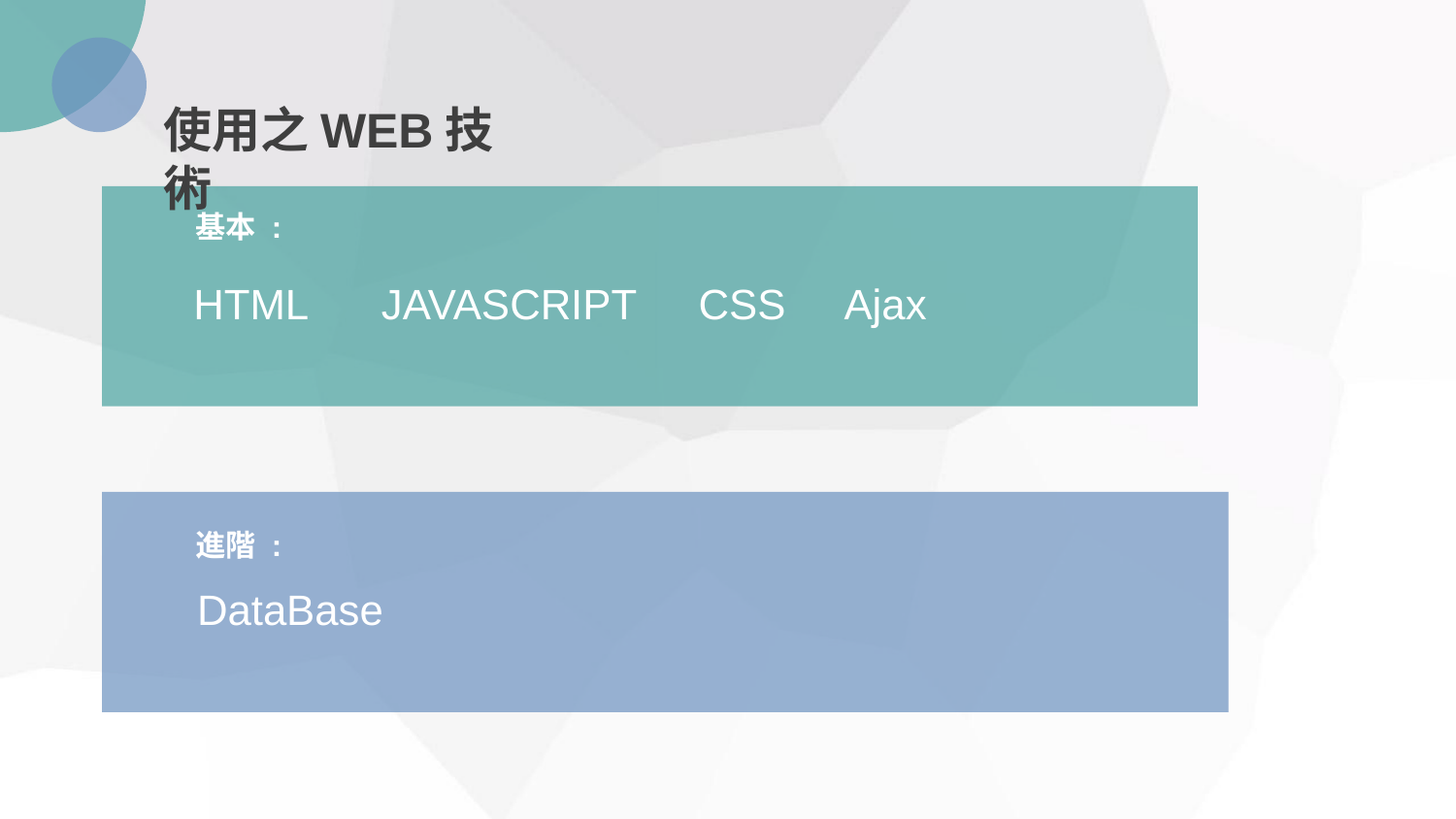

使用之WEB技術

基本 :
Ajax
HTML
JAVASCRIPT
CSS

進階 :
DataBase